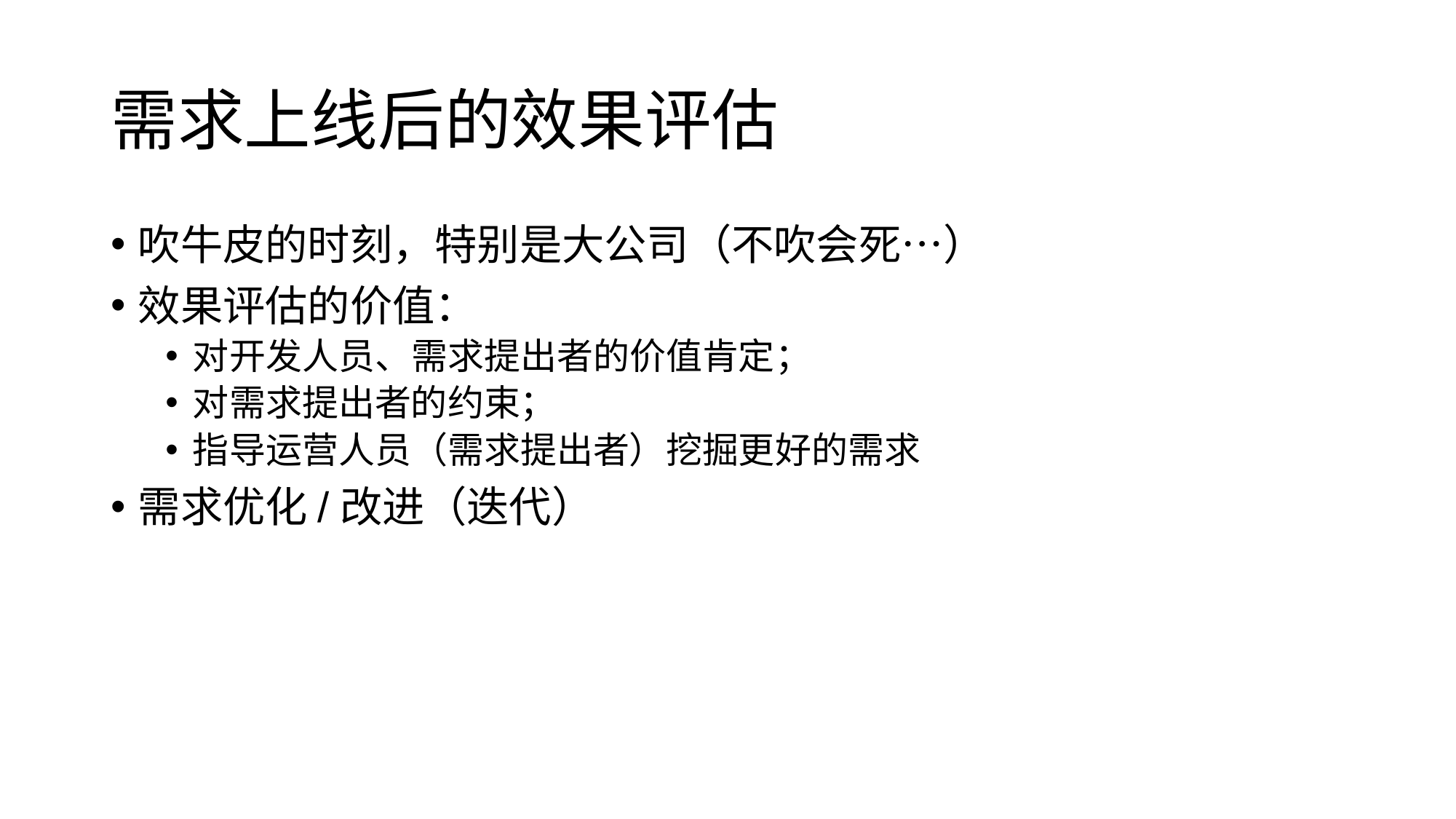

# 需求上线后的效果评估
吹牛皮的时刻，特别是大公司（不吹会死…）
效果评估的价值：
对开发人员、需求提出者的价值肯定；
对需求提出者的约束；
指导运营人员（需求提出者）挖掘更好的需求
需求优化/改进（迭代）